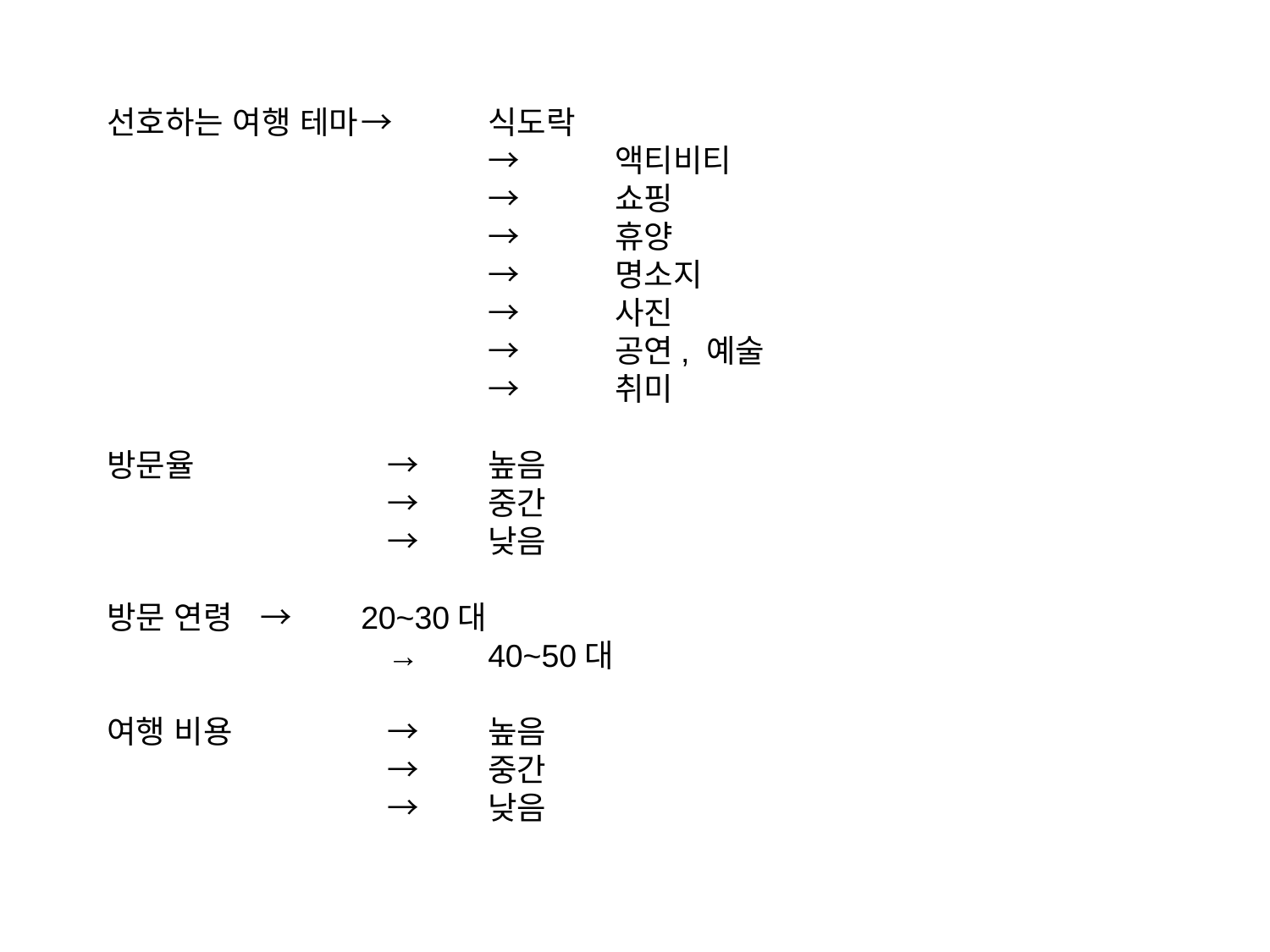

선호하는 여행 테마	→ 	식도락
		   	→ 	액티비티
		   	→ 	쇼핑
			→ 	휴양
			→ 	명소지
			→ 	사진
			→ 	공연, 예술
			→ 	취미

방문율		   → 	높음
		   → 	중간
		   → 	낮음

방문 연령	   → 	20~30대
		   → 	40~50대

여행 비용    	   → 	높음
		   → 	중간
		   → 	낮음